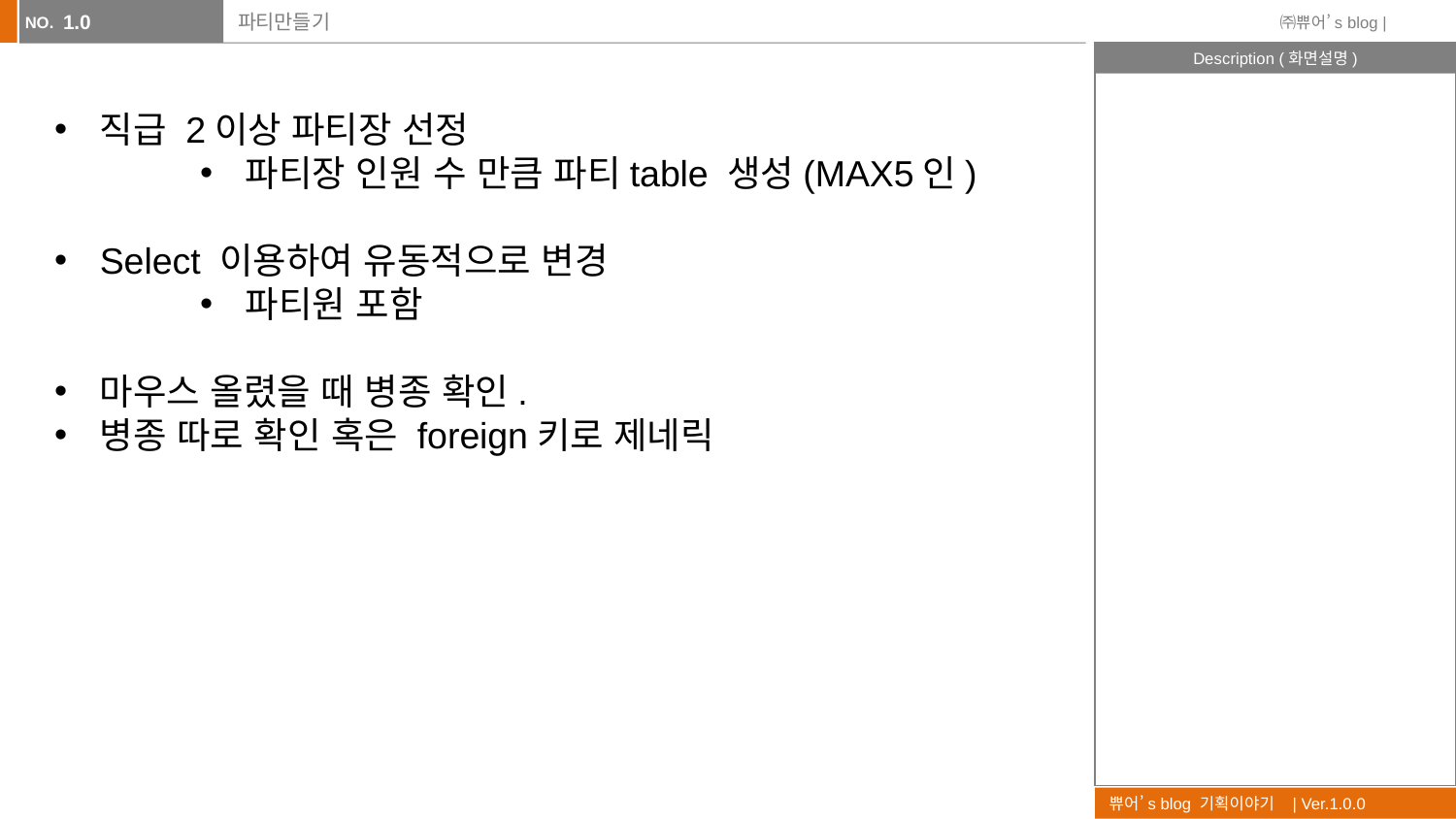

1.0
# 파티만들기

직급 2이상 파티장 선정
파티장 인원 수 만큼 파티table 생성(MAX5인)

Select 이용하여 유동적으로 변경
파티원 포함

마우스 올렸을 때 병종 확인.
병종 따로 확인 혹은 foreign키로 제네릭